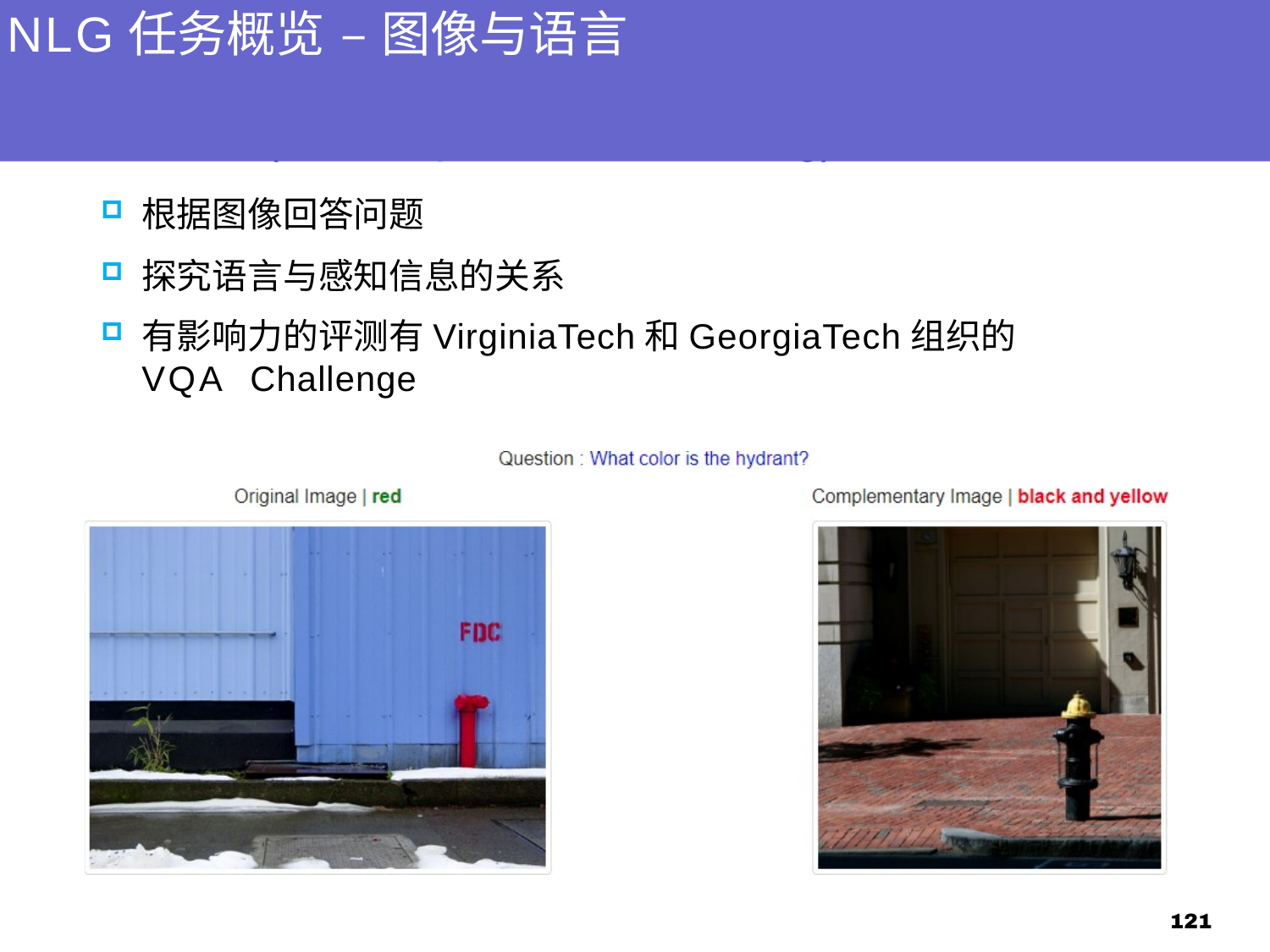

# NLG任务概览 – 图像与语言
图像问答(Visual Question Answering)
根据图像回答问题
探究语言与感知信息的关系
有影响力的评测有VirginiaTech和GeorgiaTech组织的VQA  Challenge

121